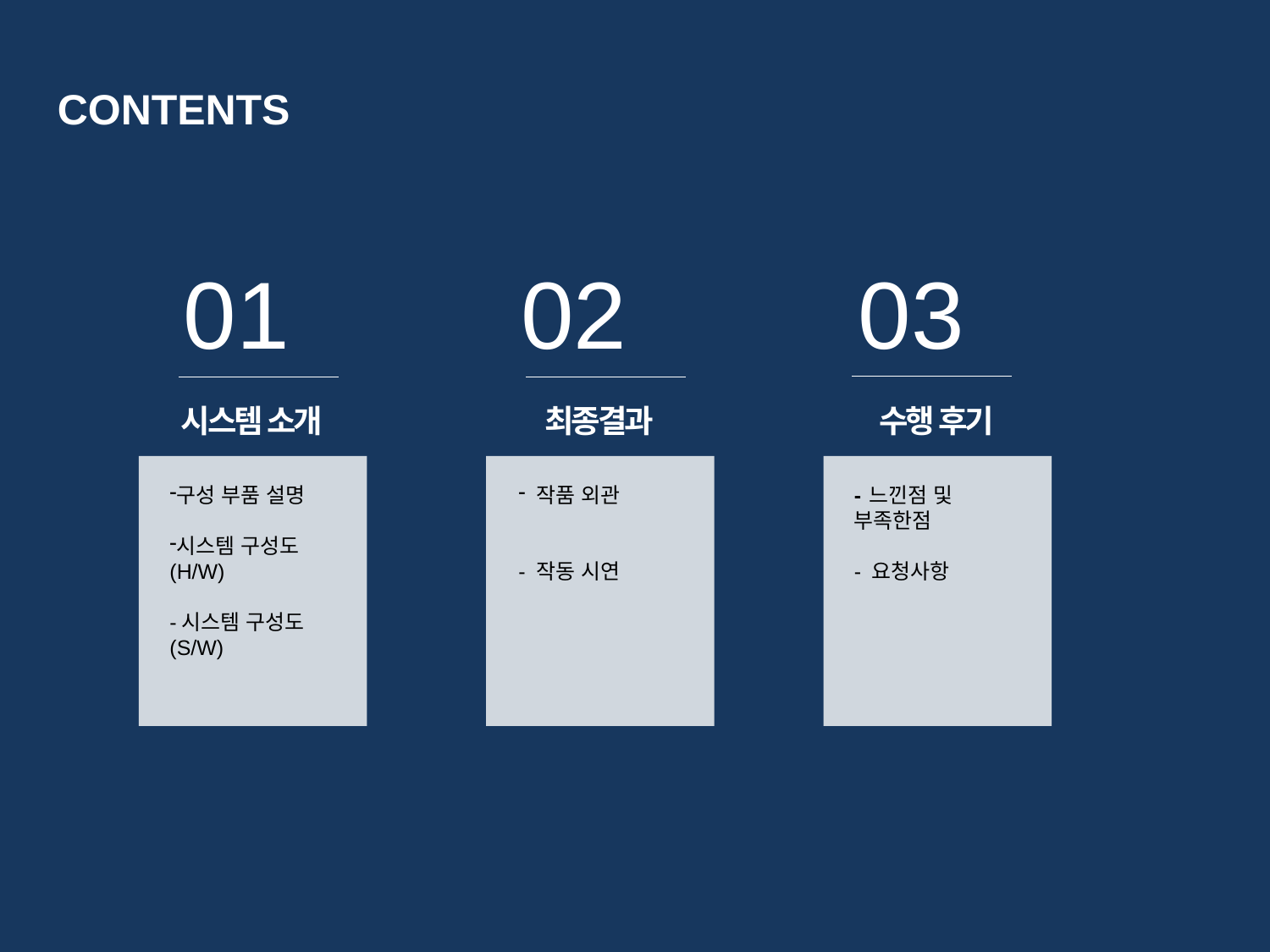

CONTENTS
01
02
03
시스템 소개
최종결과
수행 후기

구성 부품 설명

시스템 구성도(H/W)

-시스템 구성도(S/W)
 작품 외관

- 작동 시연

- 느낀점 및 부족한점

- 요청사항